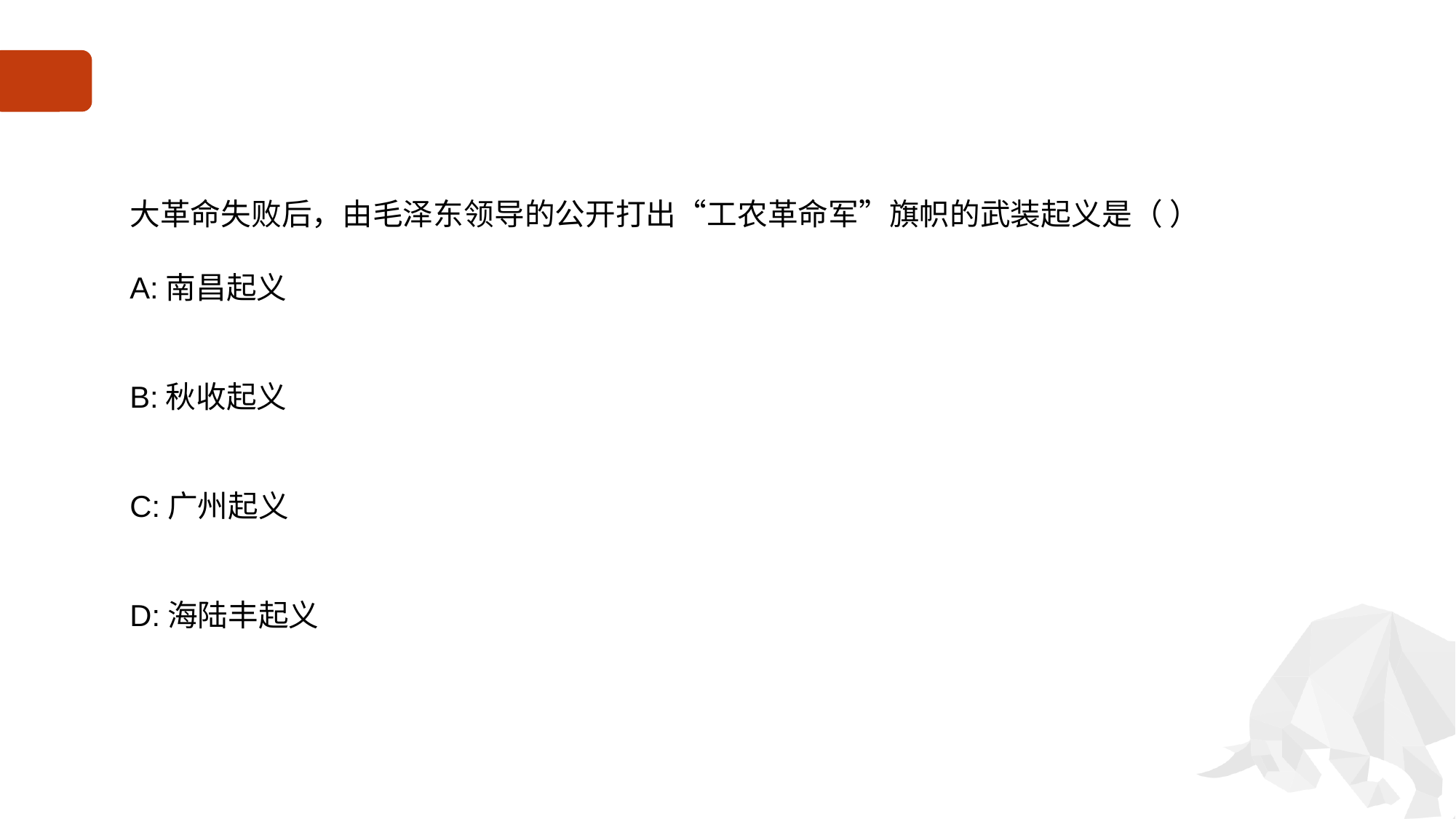

#
大革命失败后，由毛泽东领导的公开打出“工农革命军”旗帜的武装起义是（ ）

A:南昌起义

B:秋收起义

C:广州起义

D:海陆丰起义